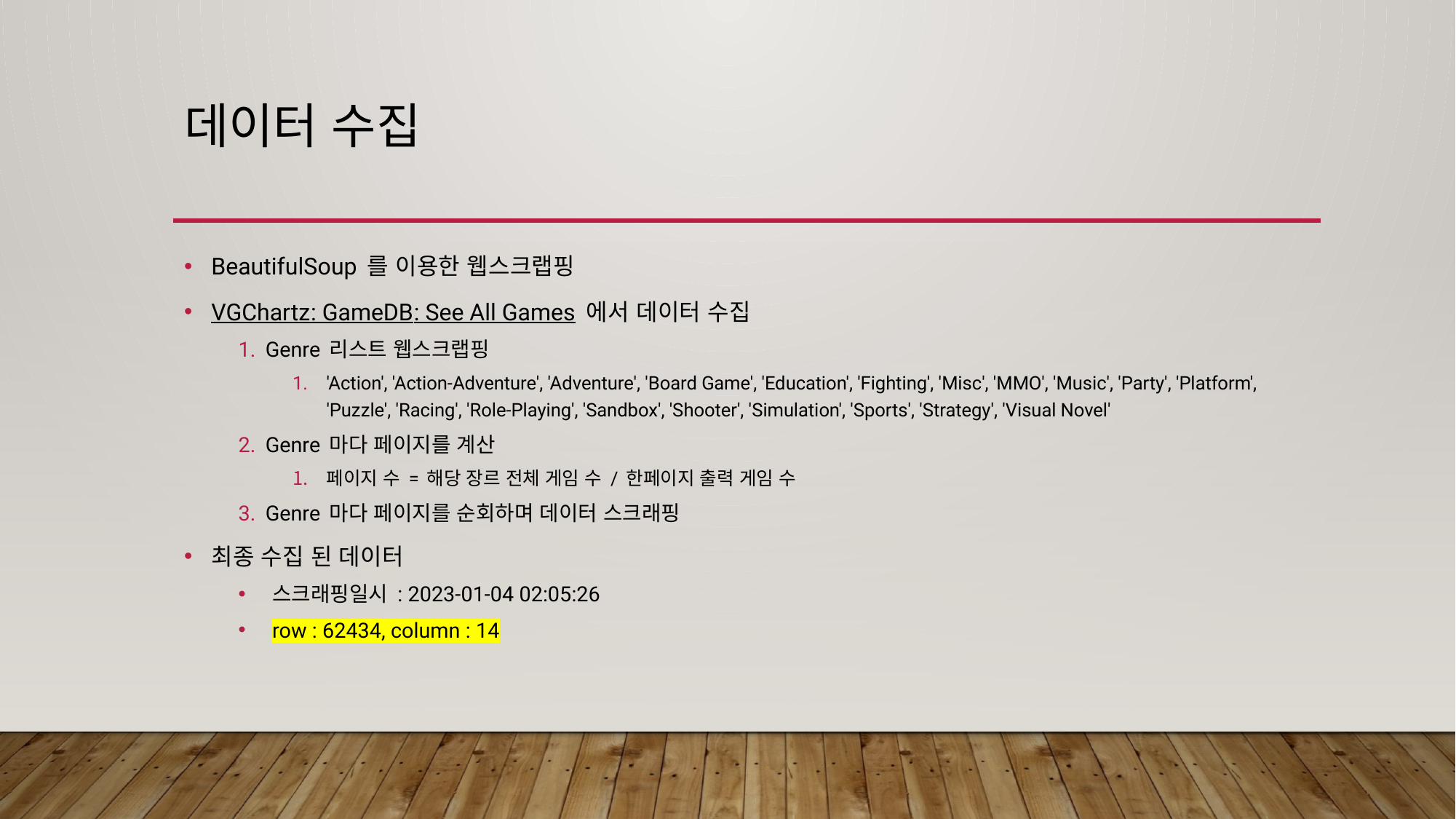

# 데이터 수집
BeautifulSoup 를 이용한 웹스크랩핑
VGChartz: GameDB: See All Games 에서 데이터 수집
Genre 리스트 웹스크랩핑
'Action', 'Action-Adventure', 'Adventure', 'Board Game', 'Education', 'Fighting', 'Misc', 'MMO', 'Music', 'Party', 'Platform', 'Puzzle', 'Racing', 'Role-Playing', 'Sandbox', 'Shooter', 'Simulation', 'Sports', 'Strategy', 'Visual Novel'
Genre 마다 페이지를 계산
페이지 수 = 해당 장르 전체 게임 수 / 한페이지 출력 게임 수
Genre 마다 페이지를 순회하며 데이터 스크래핑
최종 수집 된 데이터
스크래핑일시 : 2023-01-04 02:05:26
row : 62434, column : 14